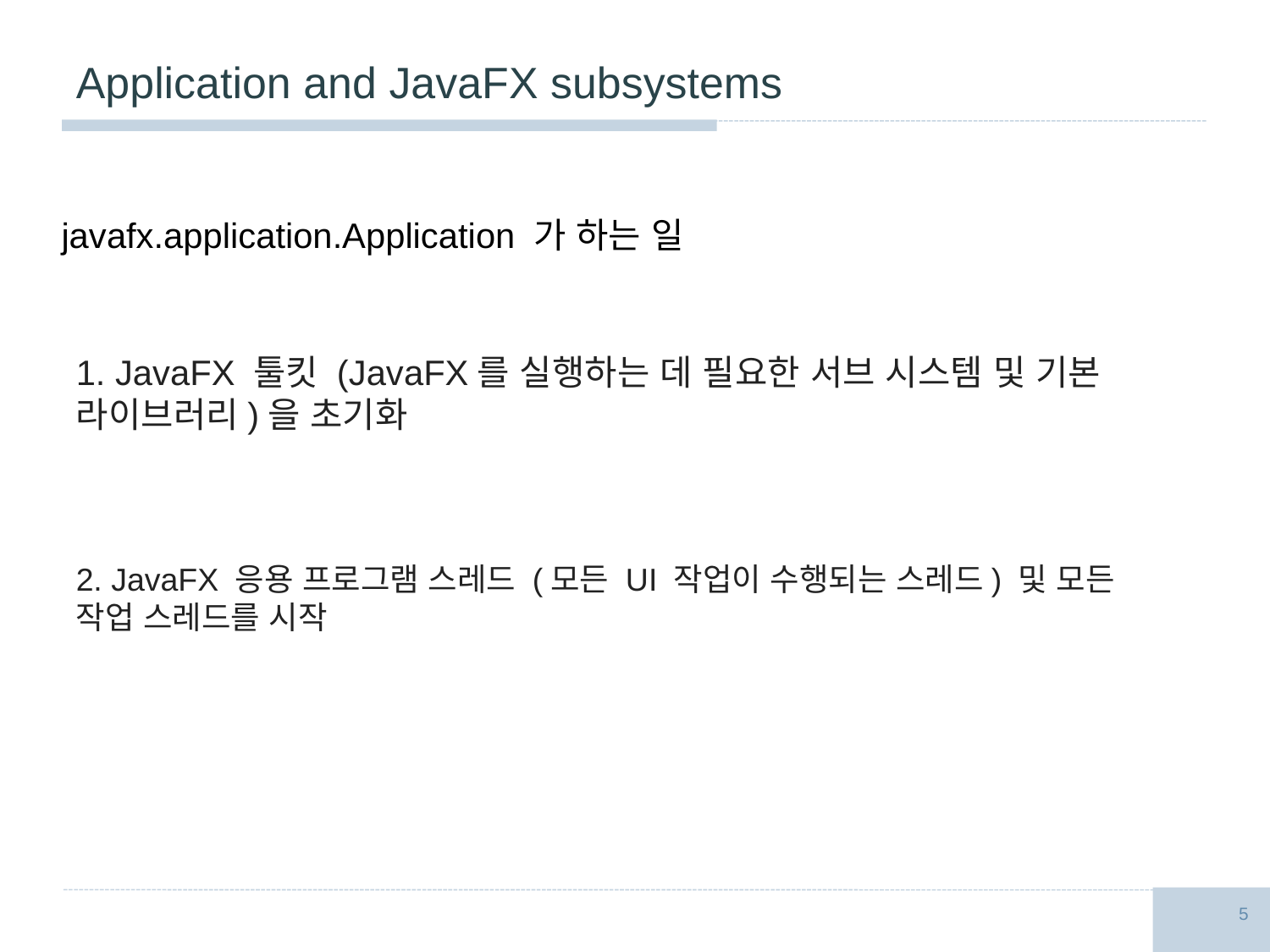

# Application and JavaFX subsystems

javafx.application.Application 가 하는 일
1. JavaFX 툴킷 (JavaFX를 실행하는 데 필요한 서브 시스템 및 기본 라이브러리)을 초기화
2. JavaFX 응용 프로그램 스레드 (모든 UI 작업이 수행되는 스레드) 및 모든 작업 스레드를 시작